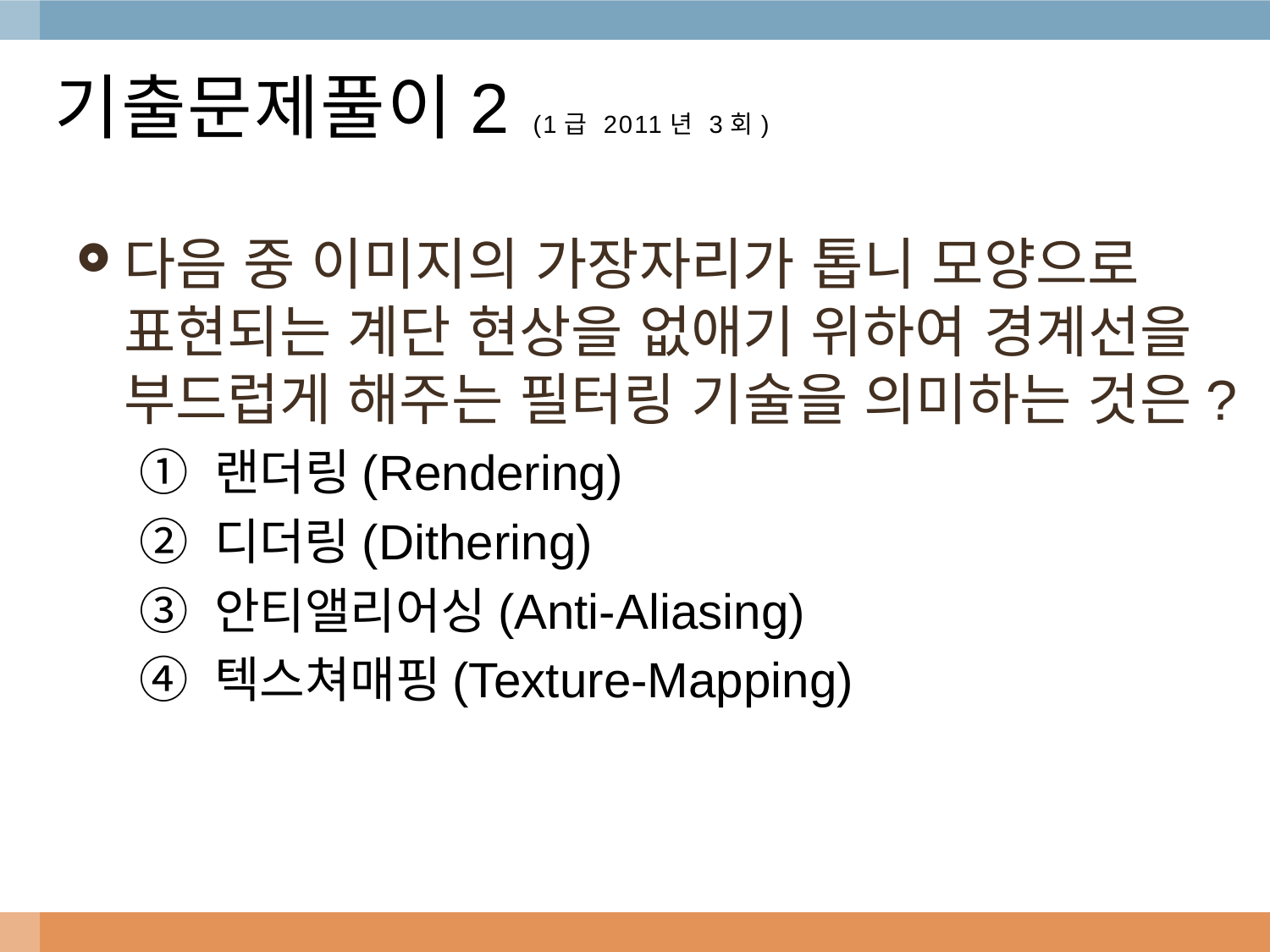

# 기출문제풀이2 (1급 2011년 3회)
다음 중 이미지의 가장자리가 톱니 모양으로 표현되는 계단 현상을 없애기 위하여 경계선을 부드럽게 해주는 필터링 기술을 의미하는 것은?
① 랜더링(Rendering)
② 디더링(Dithering)
③ 안티앨리어싱(Anti-Aliasing)
④ 텍스쳐매핑(Texture-Mapping)